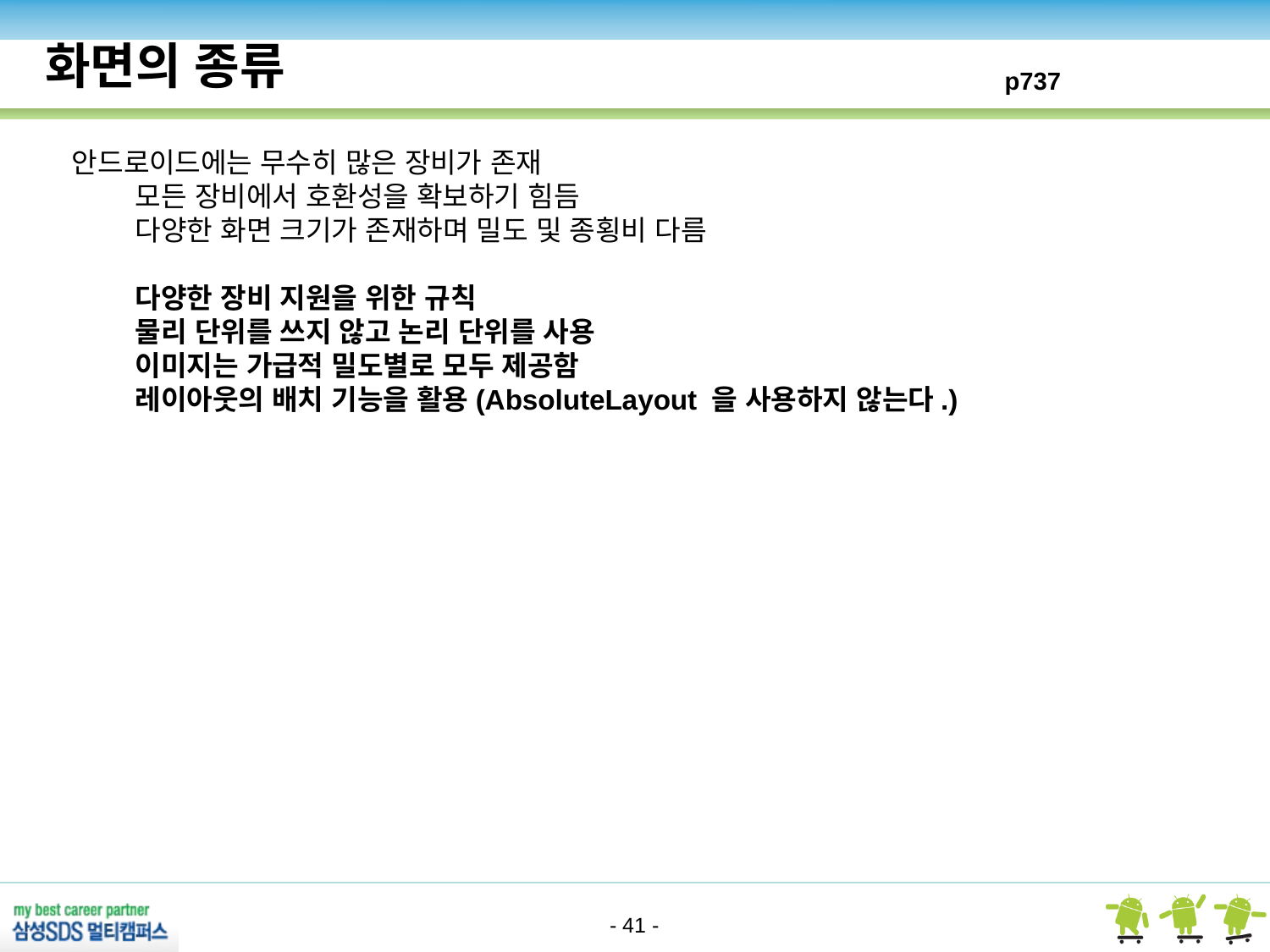

화면의 종류
p737
안드로이드에는 무수히 많은 장비가 존재
모든 장비에서 호환성을 확보하기 힘듬
다양한 화면 크기가 존재하며 밀도 및 종횡비 다름

다양한 장비 지원을 위한 규칙
물리 단위를 쓰지 않고 논리 단위를 사용
이미지는 가급적 밀도별로 모두 제공함
레이아웃의 배치 기능을 활용(AbsoluteLayout 을 사용하지 않는다.)
- 41 -